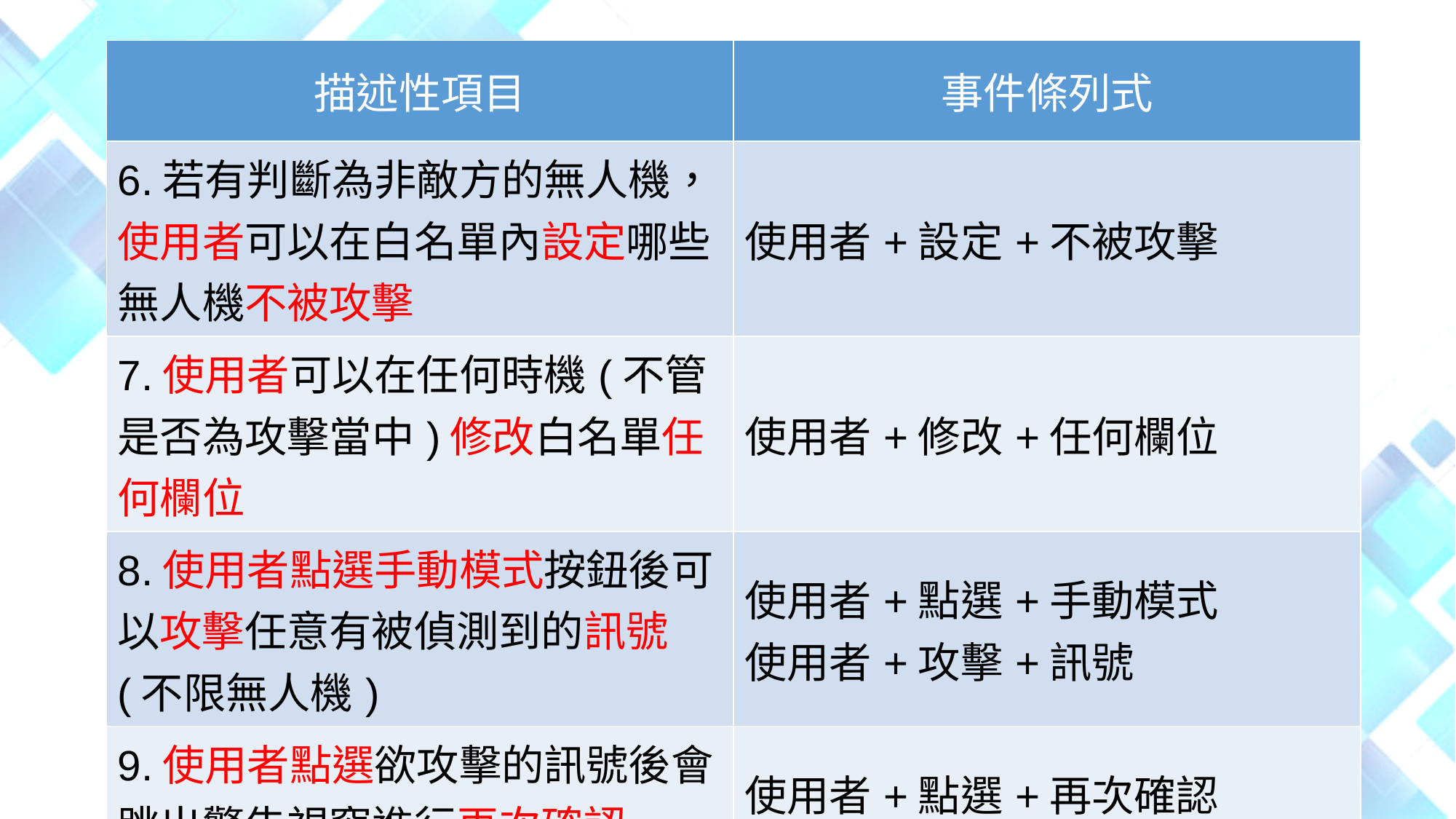

| 描述性項目 | 事件條列式 |
| --- | --- |
| 6.若有判斷為非敵方的無人機，使用者可以在白名單內設定哪些無人機不被攻擊 | 使用者+設定+不被攻擊 |
| 7.使用者可以在任何時機(不管是否為攻擊當中)修改白名單任何欄位 | 使用者+修改+任何欄位 |
| 8.使用者點選手動模式按鈕後可以攻擊任意有被偵測到的訊號(不限無人機) | 使用者+點選+手動模式 使用者+攻擊+訊號 |
| 9.使用者點選欲攻擊的訊號後會跳出警告視窗進行再次確認 | 使用者+點選+再次確認 |